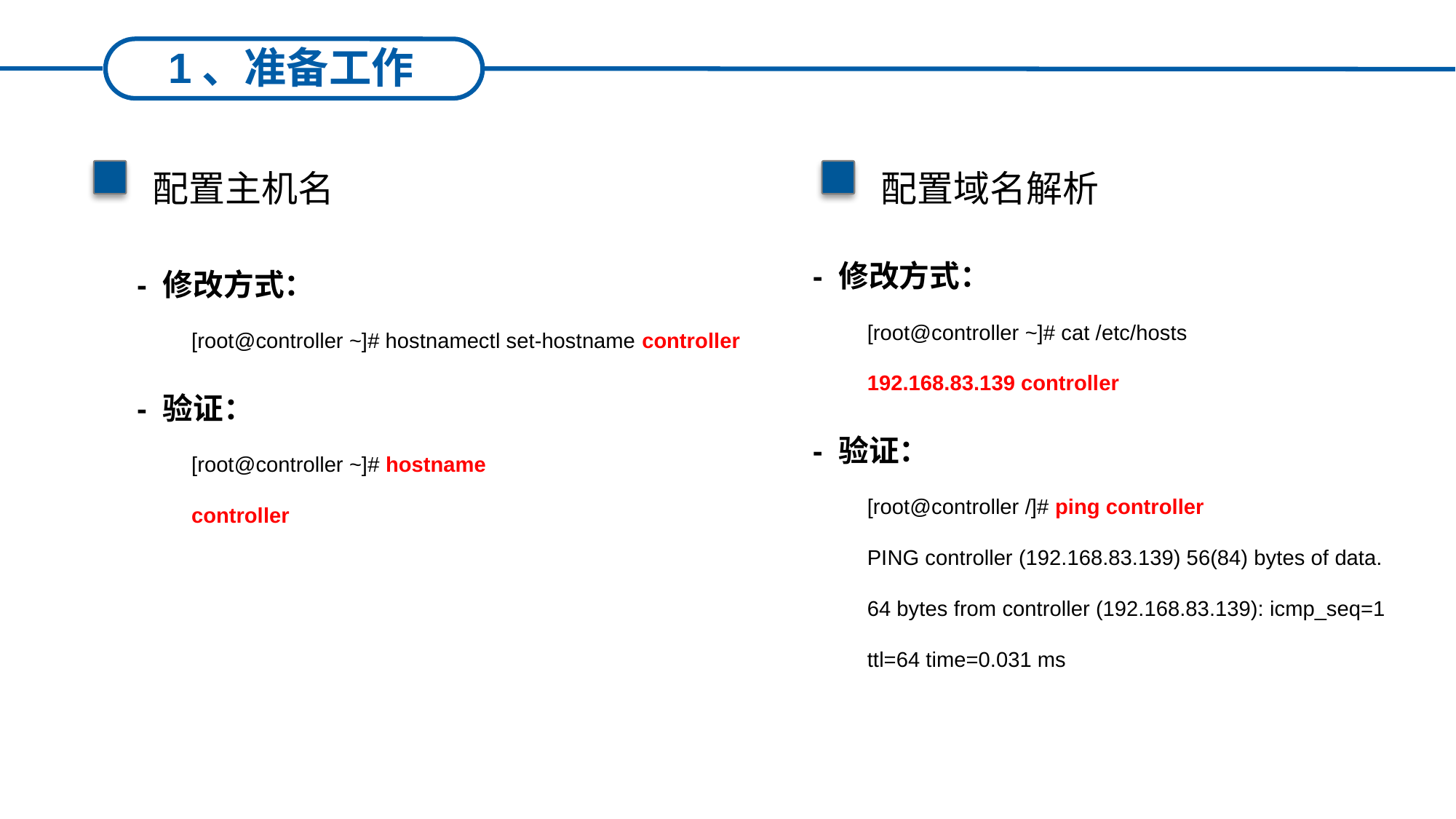

1、准备工作

1、当前进度
配置主机名
配置域名解析

- 修改方式：
[root@controller ~]# cat /etc/hosts
192.168.83.139 controller
- 验证：
[root@controller /]# ping controller
PING controller (192.168.83.139) 56(84) bytes of data.
64 bytes from controller (192.168.83.139): icmp_seq=1 ttl=64 time=0.031 ms
- 修改方式：
[root@controller ~]# hostnamectl set-hostname controller
- 验证：
[root@controller ~]# hostname
controller